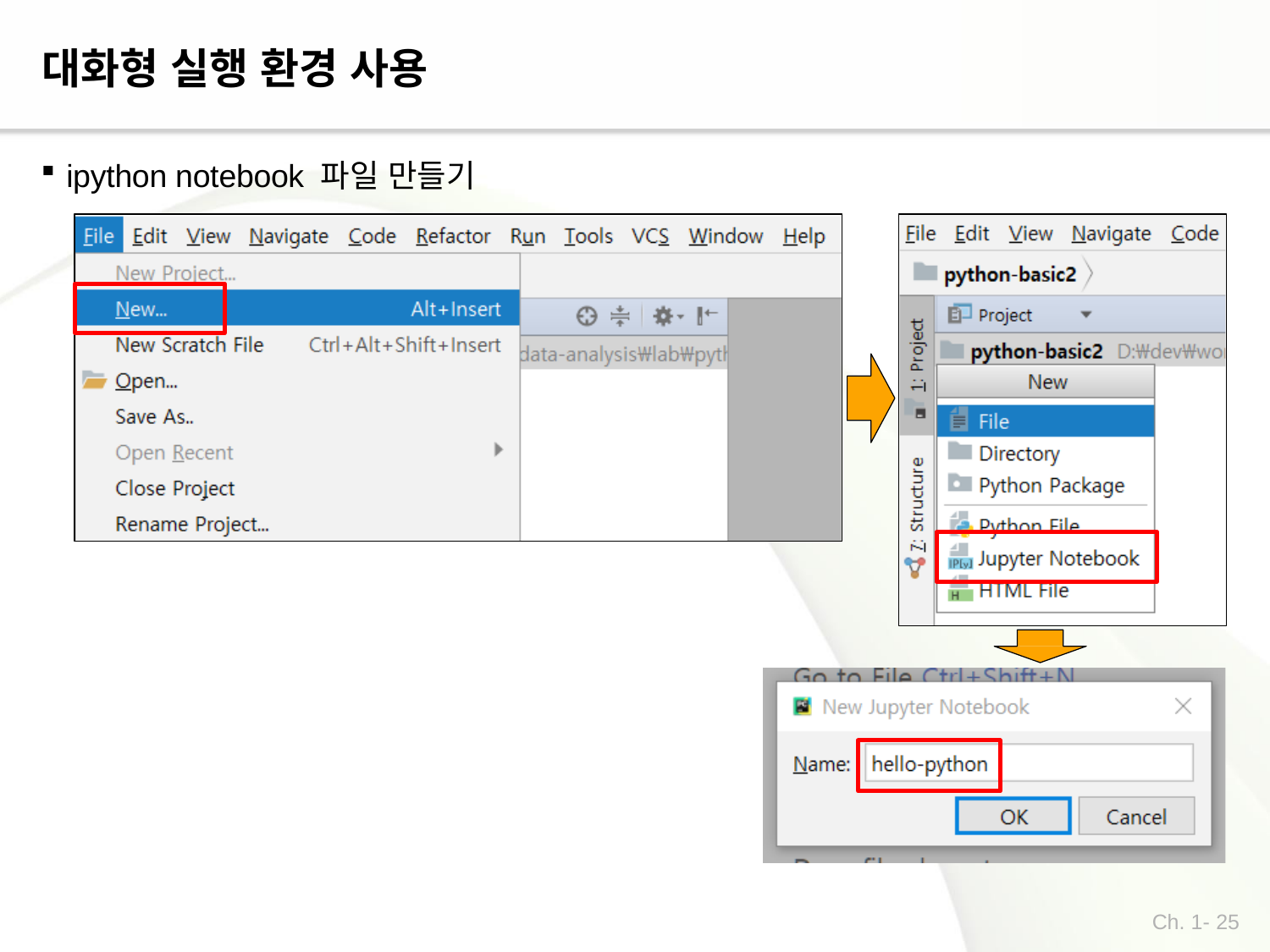

# 대화형 실행 환경 사용
ipython notebook 파일 만들기

Ch. 1- 25